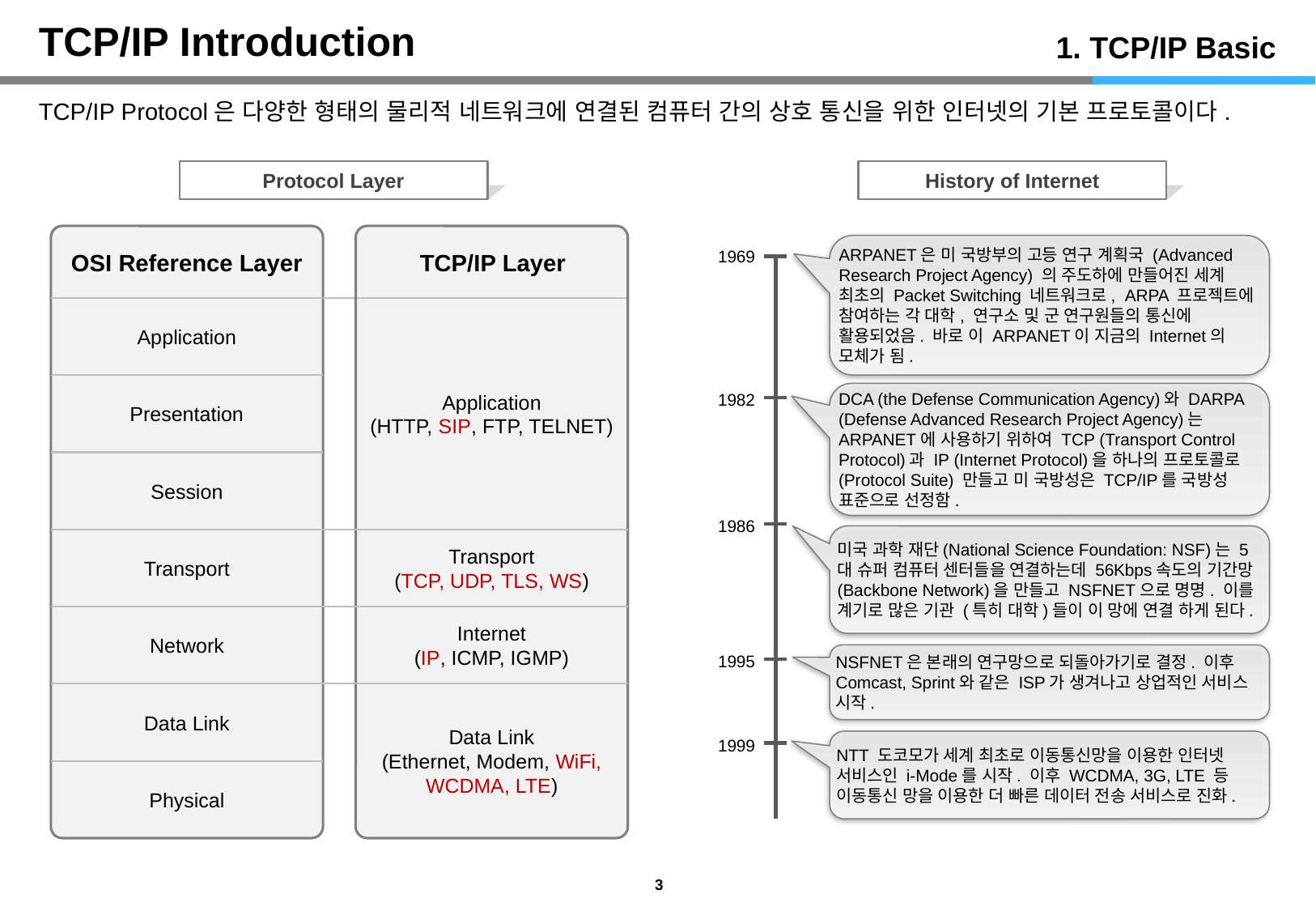

# TCP/IP Introduction
1. TCP/IP Basic
TCP/IP Protocol은 다양한 형태의 물리적 네트워크에 연결된 컴퓨터 간의 상호 통신을 위한 인터넷의 기본 프로토콜이다.
Protocol Layer

History of Internet

OSI Reference Layer

TCP/IP Layer
ARPANET은 미 국방부의 고등 연구 계획국 (Advanced Research Project Agency) 의 주도하에 만들어진 세계 최초의 Packet Switching 네트워크로,  ARPA 프로젝트에 참여하는 각 대학, 연구소 및 군 연구원들의 통신에 활용되었음. 바로 이 ARPANET이 지금의 Internet의 모체가 됨.
1969
Application
(HTTP, SIP, FTP, TELNET)
Application
Presentation
1982
DCA (the Defense Communication Agency)와 DARPA (Defense Advanced Research Project Agency)는 ARPANET에 사용하기 위하여 TCP (Transport Control Protocol)과 IP (Internet Protocol)을 하나의 프로토콜로 (Protocol Suite) 만들고 미 국방성은 TCP/IP를 국방성 표준으로 선정함.
Session
1986
미국 과학 재단(National Science Foundation: NSF)는 5대 슈퍼 컴퓨터 센터들을 연결하는데 56Kbps속도의 기간망 (Backbone Network)을 만들고 NSFNET으로 명명. 이를 계기로 많은 기관 (특히 대학)들이 이 망에 연결 하게 된다.
Transport
Transport
(TCP, UDP, TLS, WS)
Network
Internet
(IP, ICMP, IGMP)
1995
NSFNET은 본래의 연구망으로 되돌아가기로 결정. 이후 Comcast, Sprint와 같은 ISP가 생겨나고 상업적인 서비스 시작.
Data Link
Data Link
(Ethernet, Modem, WiFi, WCDMA, LTE)
1999
NTT 도코모가 세계 최초로 이동통신망을 이용한 인터넷 서비스인 i-Mode를 시작. 이후 WCDMA, 3G, LTE 등 이동통신 망을 이용한 더 빠른 데이터 전송 서비스로 진화.
Physical